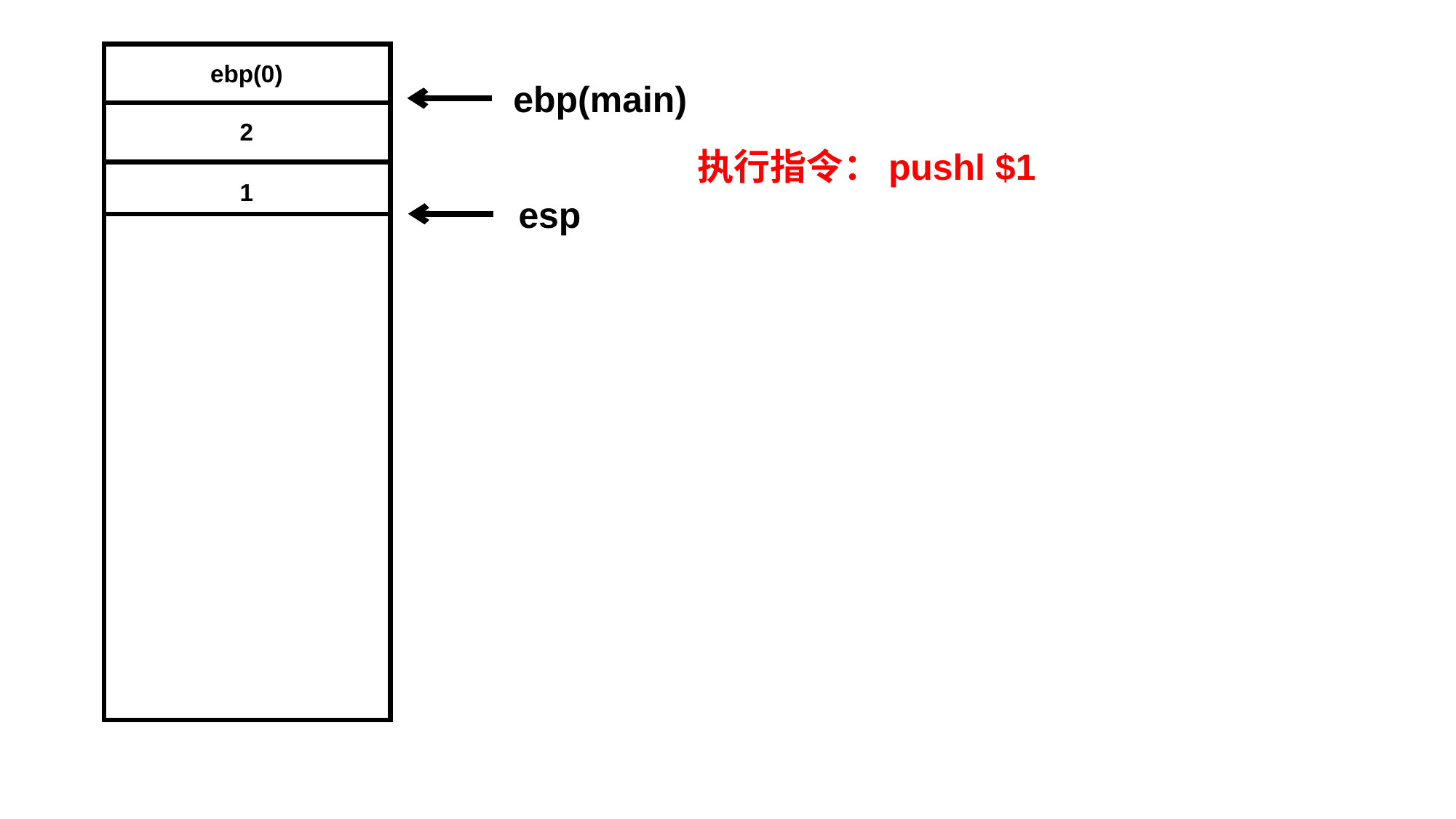

ebp(0)
ebp(main)
2
执行指令：pushl $1
1
esp